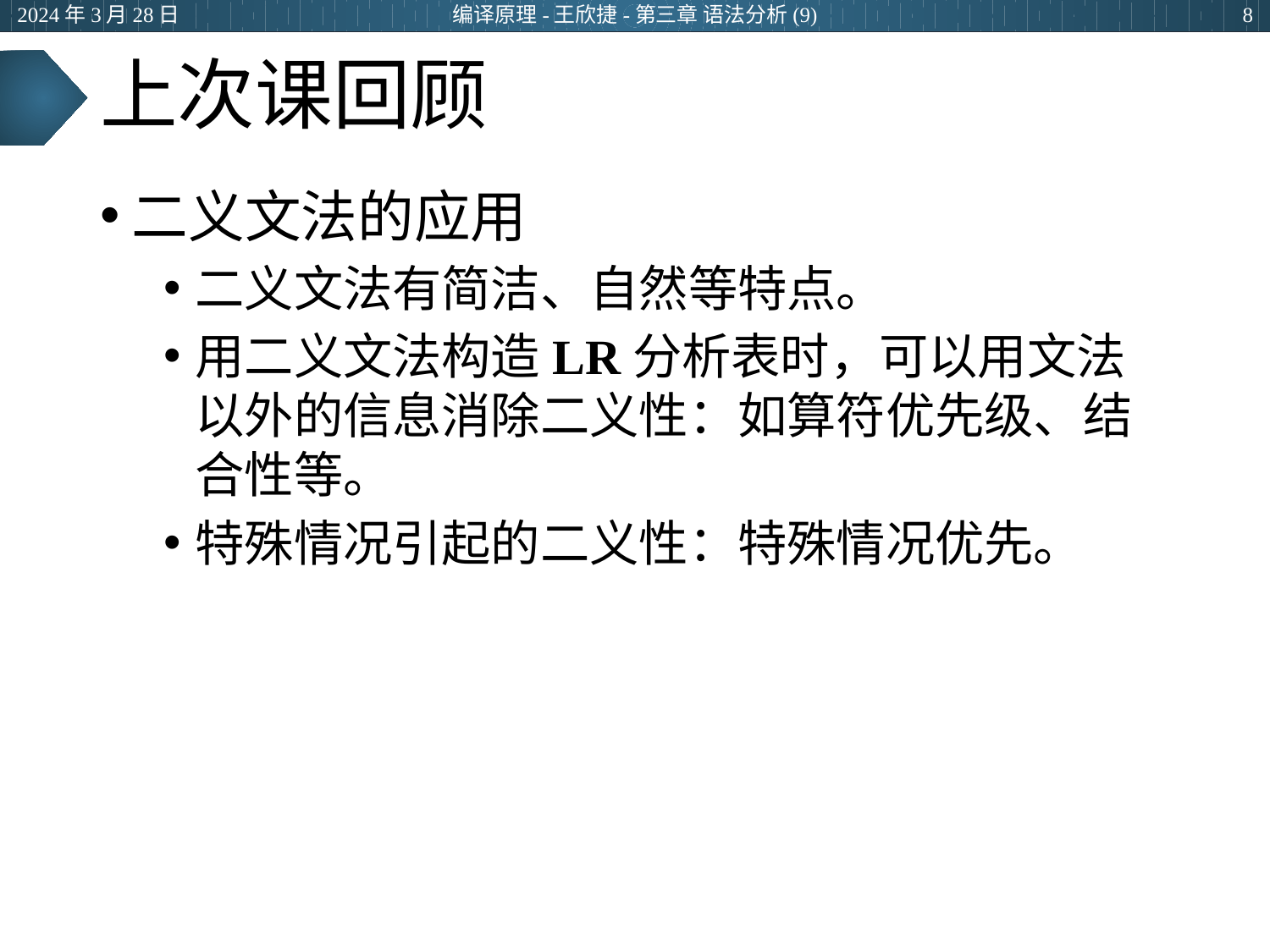

2024年3月28日
编译原理-王欣捷-第三章 语法分析(9)
8
# 上次课回顾
二义文法的应用
二义文法有简洁、自然等特点。
用二义文法构造LR分析表时，可以用文法以外的信息消除二义性：如算符优先级、结合性等。
特殊情况引起的二义性：特殊情况优先。